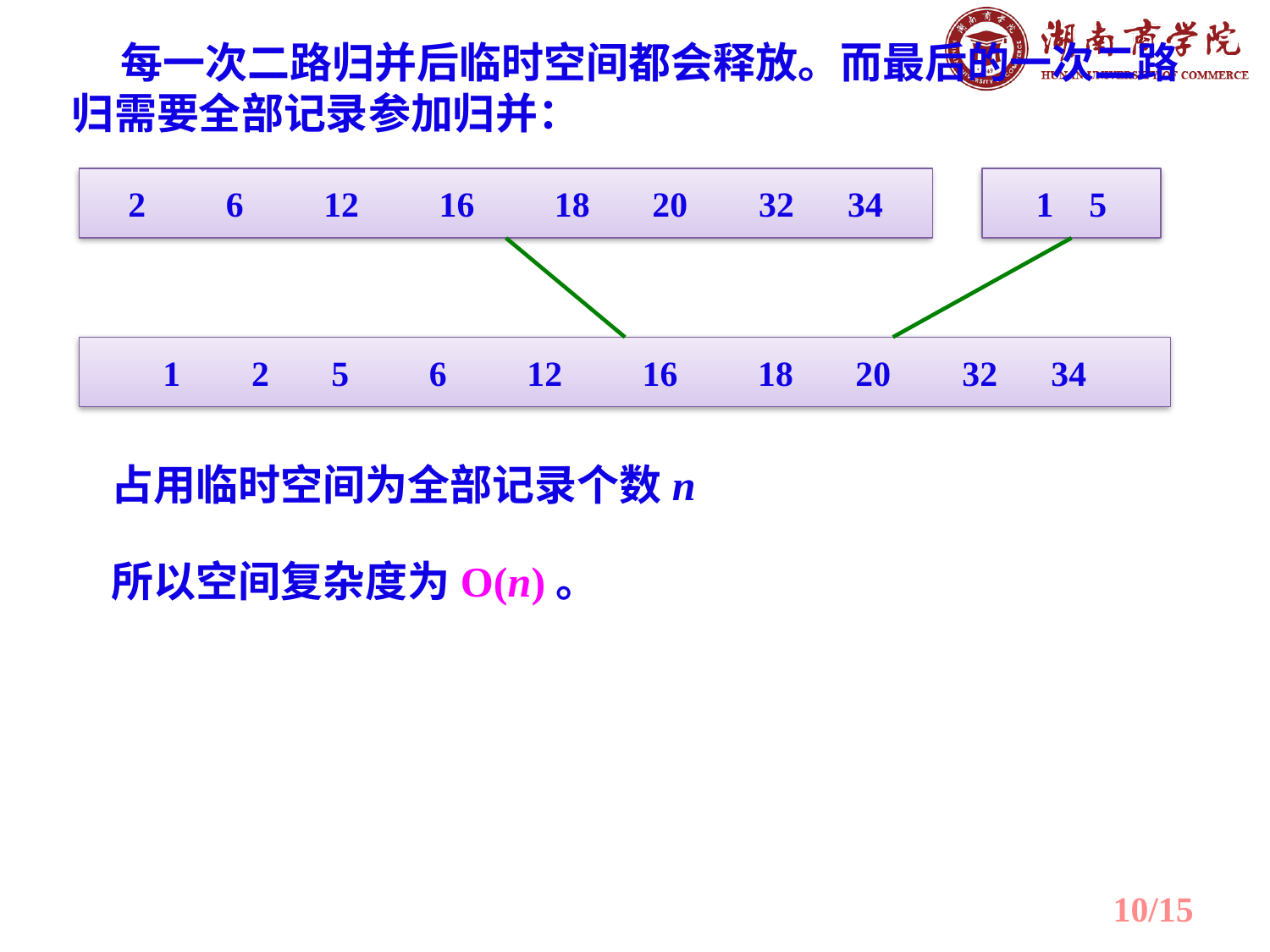

每一次二路归并后临时空间都会释放。而最后的一次二路归需要全部记录参加归并：
2         6         12         16         18       20        32      34
1    5
1        2       5         6         12         16         18       20        32      34
占用临时空间为全部记录个数n
所以空间复杂度为Ο(n)。
10/15